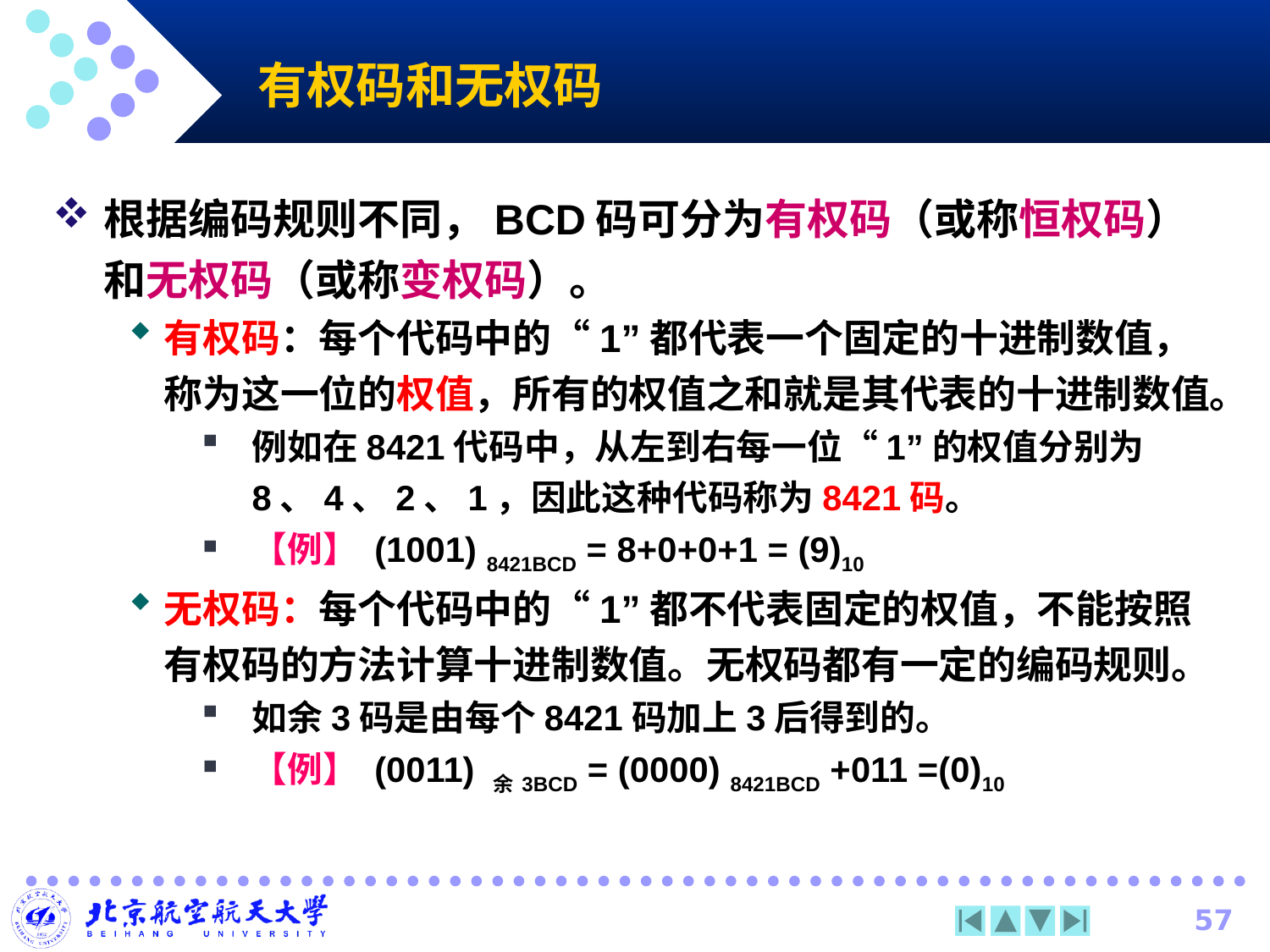

# 有权码和无权码
根据编码规则不同，BCD码可分为有权码（或称恒权码）和无权码（或称变权码）。
有权码：每个代码中的“1”都代表一个固定的十进制数值，称为这一位的权值，所有的权值之和就是其代表的十进制数值。
例如在8421代码中，从左到右每一位“1”的权值分别为8、4、2、1，因此这种代码称为8421码。
【例】 (1001) 8421BCD = 8+0+0+1 = (9)10
无权码：每个代码中的“1”都不代表固定的权值，不能按照有权码的方法计算十进制数值。无权码都有一定的编码规则。
如余3码是由每个8421码加上3后得到的。
【例】 (0011) 余3BCD = (0000) 8421BCD +011 =(0)10
57